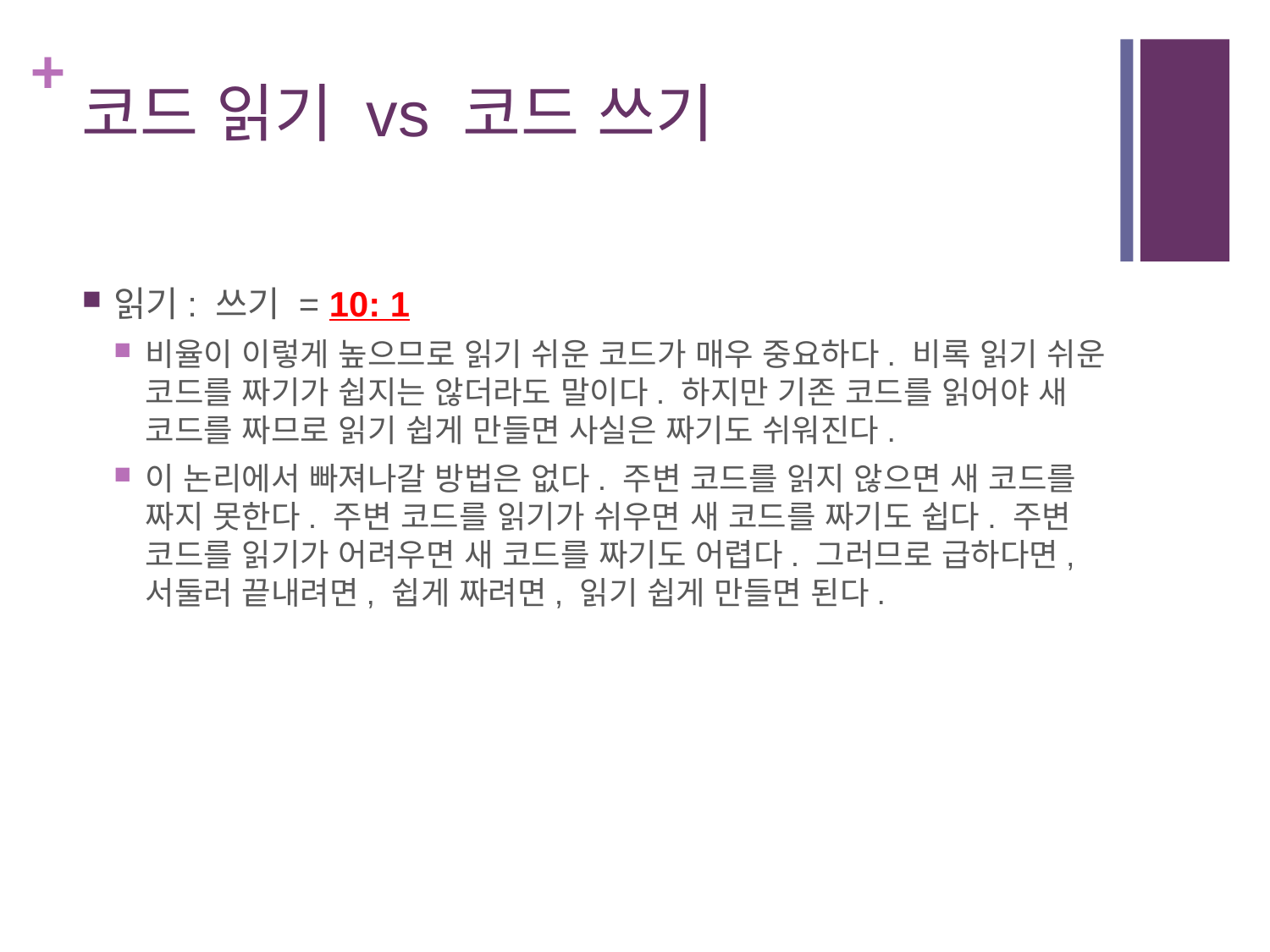

# 코드 읽기 vs 코드 쓰기
읽기: 쓰기 = 10: 1
비율이 이렇게 높으므로 읽기 쉬운 코드가 매우 중요하다. 비록 읽기 쉬운 코드를 짜기가 쉽지는 않더라도 말이다. 하지만 기존 코드를 읽어야 새 코드를 짜므로 읽기 쉽게 만들면 사실은 짜기도 쉬워진다.
이 논리에서 빠져나갈 방법은 없다. 주변 코드를 읽지 않으면 새 코드를 짜지 못한다. 주변 코드를 읽기가 쉬우면 새 코드를 짜기도 쉽다. 주변 코드를 읽기가 어려우면 새 코드를 짜기도 어렵다. 그러므로 급하다면, 서둘러 끝내려면, 쉽게 짜려면, 읽기 쉽게 만들면 된다.